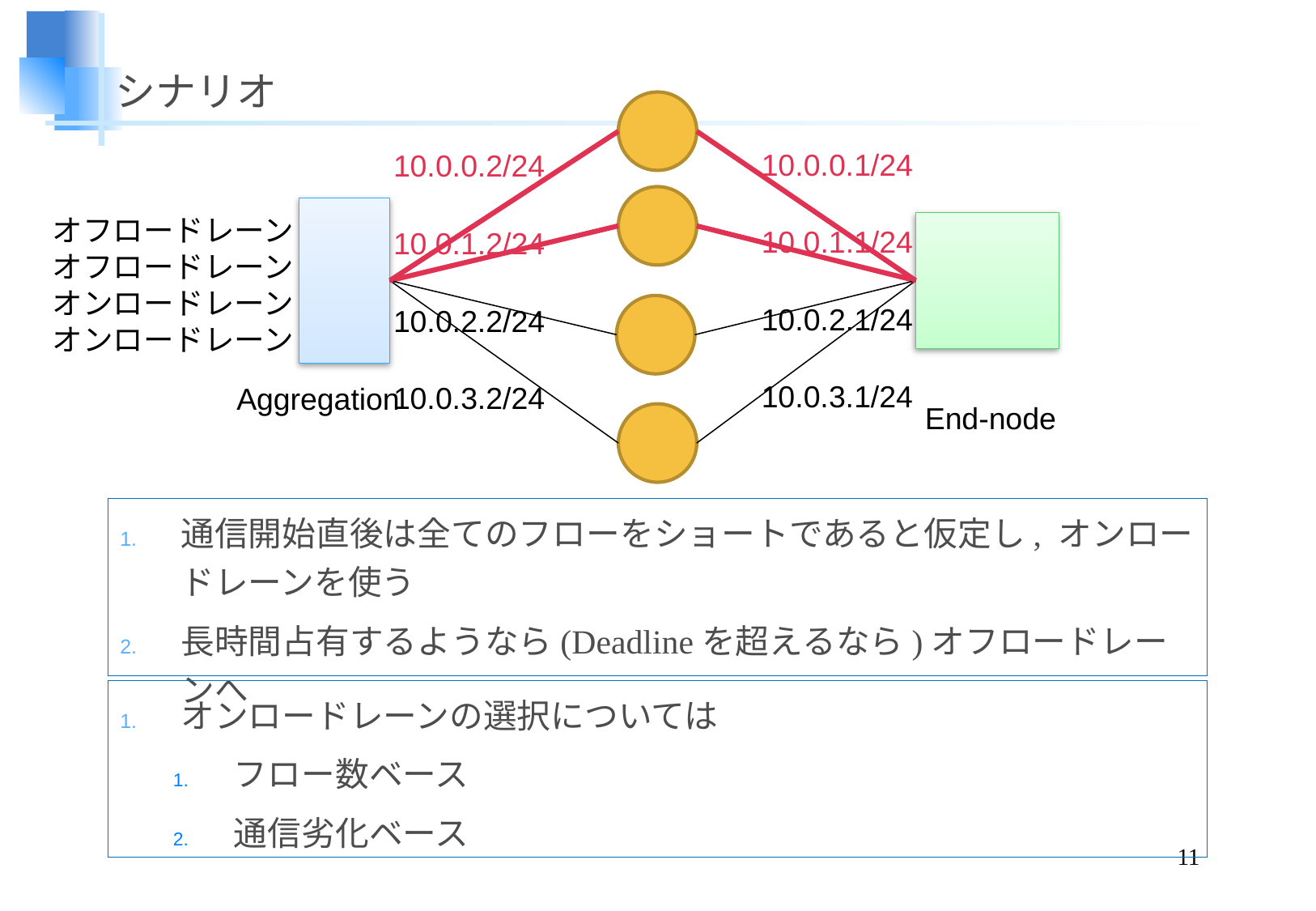

# シナリオ

10.0.0.1/24
10.0.0.2/24

オフロードレーン
オフロードレーン
オンロードレーン
オンロードレーン

10.0.1.1/24
10.0.1.2/24
10.0.2.1/24

10.0.2.2/24
10.0.3.1/24
10.0.3.2/24
Aggregation
End-node

通信開始直後は全てのフローをショートであると仮定し, オンロードレーンを使う
長時間占有するようなら(Deadlineを超えるなら)オフロードレーンへ

オンロードレーンの選択については
フロー数ベース
通信劣化ベース
11